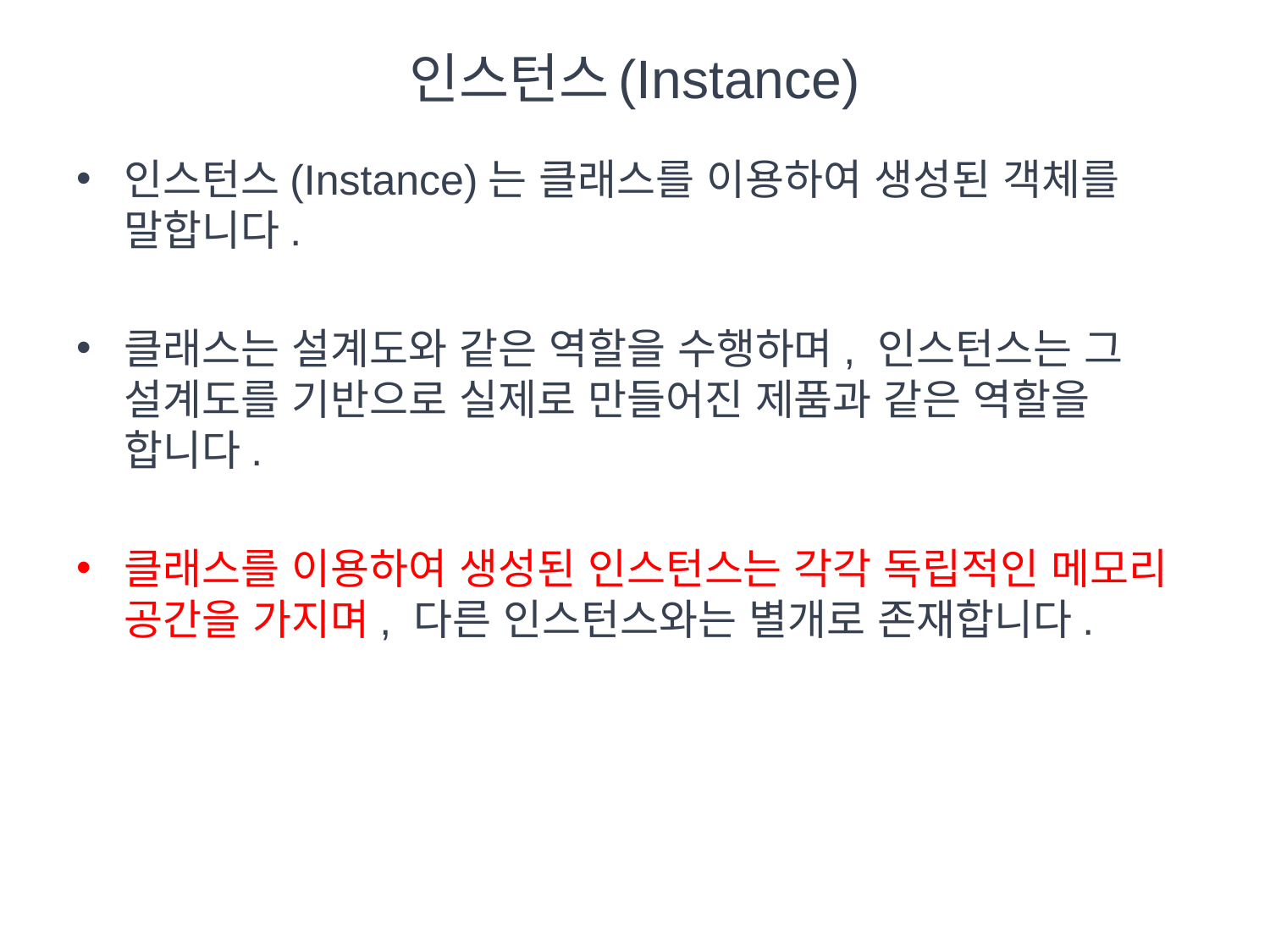

# 인스턴스(Instance)
인스턴스(Instance)는 클래스를 이용하여 생성된 객체를 말합니다.

클래스는 설계도와 같은 역할을 수행하며, 인스턴스는 그 설계도를 기반으로 실제로 만들어진 제품과 같은 역할을 합니다.

클래스를 이용하여 생성된 인스턴스는 각각 독립적인 메모리 공간을 가지며, 다른 인스턴스와는 별개로 존재합니다.